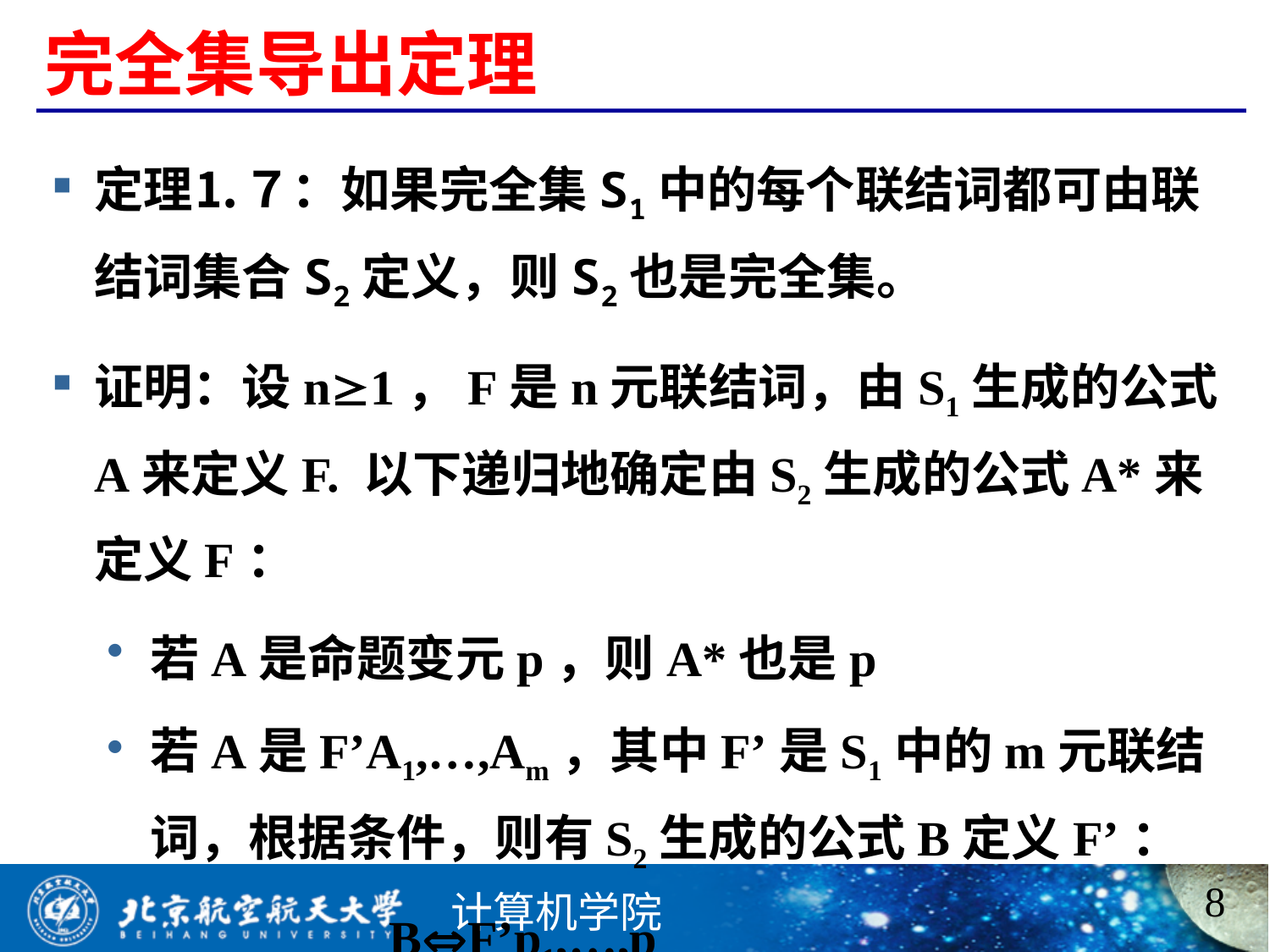

# 完全集导出定理
定理⒈７：如果完全集S1中的每个联结词都可由联结词集合S2定义，则S2也是完全集。
证明：设n≥1，F是n元联结词，由S1生成的公式A来定义F. 以下递归地确定由S2生成的公式A*来定义F：
若A是命题变元p，则A*也是p
若A是F’A1,…,Am，其中F’是S1中的m元联结词，根据条件，则有S2生成的公式B定义F’：
                       B⇔F’p1,…,pm